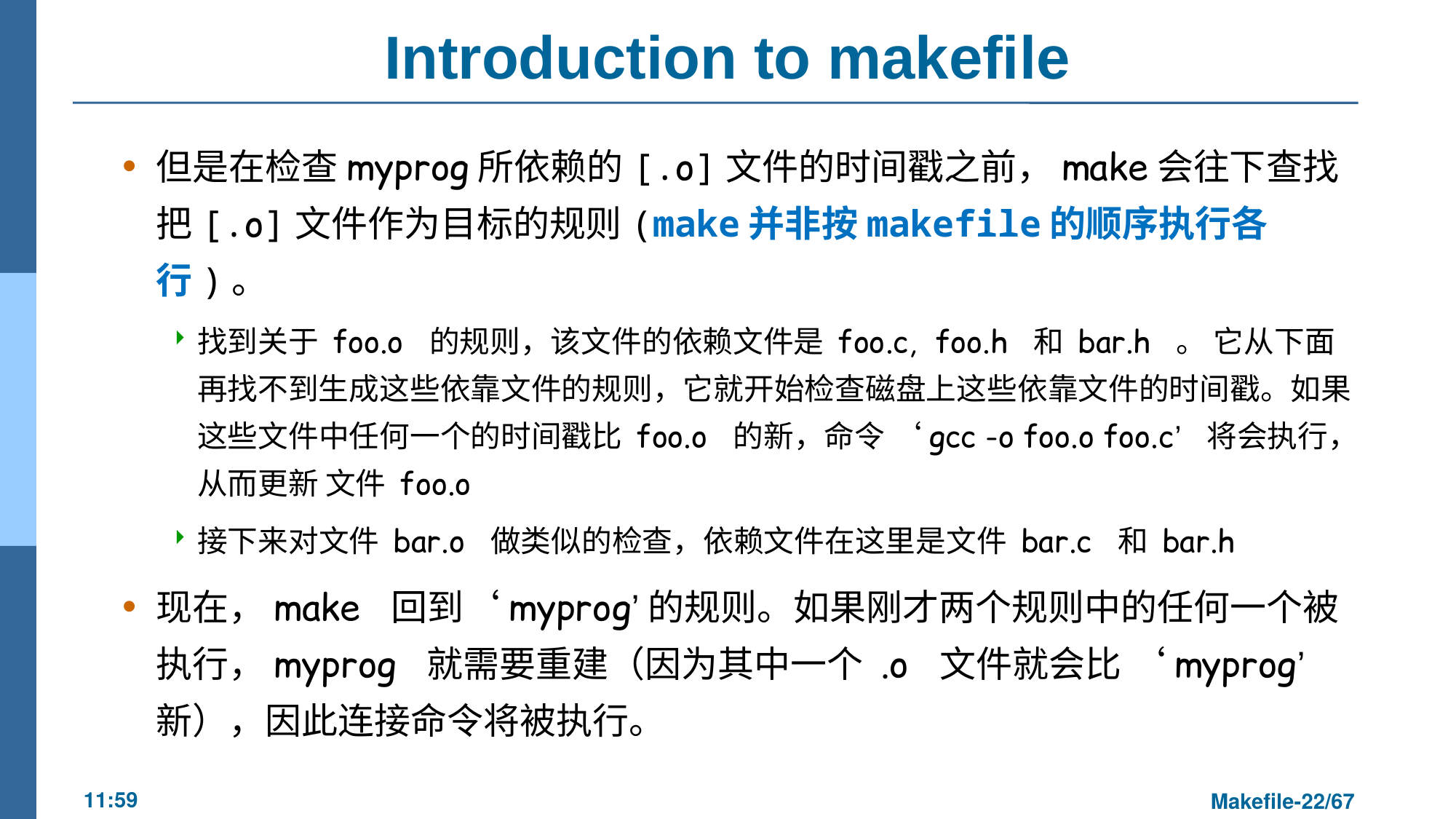

# Introduction to makefile
但是在检查myprog所依赖的[.o]文件的时间戳之前，make会往下查找把[.o]文件作为目标的规则(make并非按makefile的顺序执行各行)。
找到关于 foo.o 的规则，该文件的依赖文件是 foo.c, foo.h 和 bar.h 。 它从下面再找不到生成这些依靠文件的规则，它就开始检查磁盘上这些依靠文件的时间戳。如果这些文件中任何一个的时间戳比 foo.o 的新，命令 ‘gcc -o foo.o foo.c’ 将会执行，从而更新 文件 foo.o
接下来对文件 bar.o 做类似的检查，依赖文件在这里是文件 bar.c 和 bar.h
现在，make 回到‘myprog’的规则。如果刚才两个规则中的任何一个被执行，myprog 就需要重建（因为其中一个 .o 文件就会比 ‘myprog’新），因此连接命令将被执行。